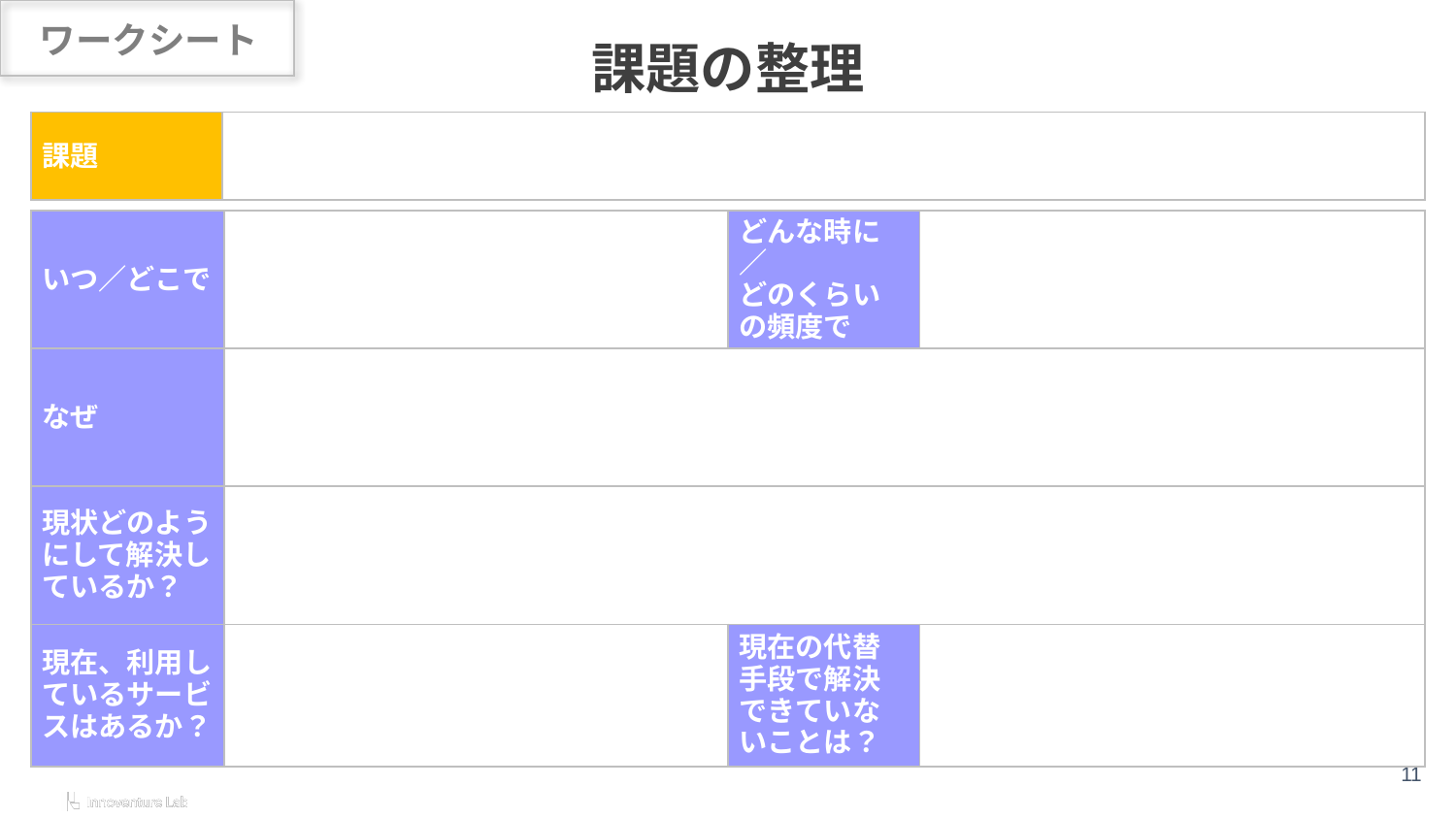

ワークシート
# 課題の整理
| 課題 |  |
| --- | --- |
| いつ／どこで |  | どんな時に／ どのくらいの頻度で |  |
| --- | --- | --- | --- |
| なぜ |  |  |  |
| 現状どのようにして解決しているか？ |  |  |  |
| 現在、利用しているサービスはあるか？ |  | 現在の代替手段で解決できていないことは？ |  |
11